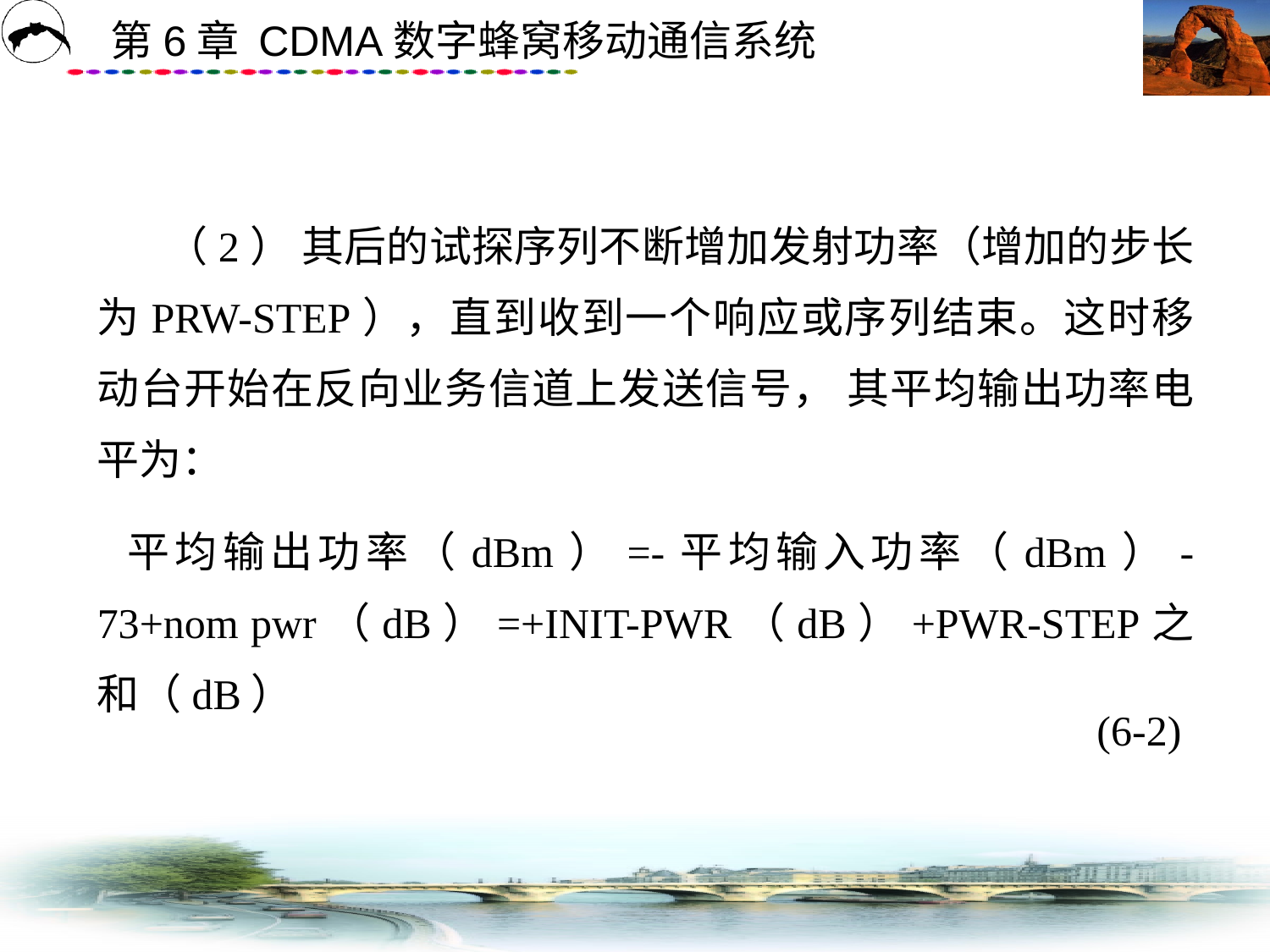

#
      （2） 其后的试探序列不断增加发射功率（增加的步长为PRW-STEP），直到收到一个响应或序列结束。这时移动台开始在反向业务信道上发送信号， 其平均输出功率电平为：
 平均输出功率（dBm）=-平均输入功率（dBm）-73+nom pwr（dB）=+INIT-PWR（dB）+PWR-STEP之和（dB）
(6-2)